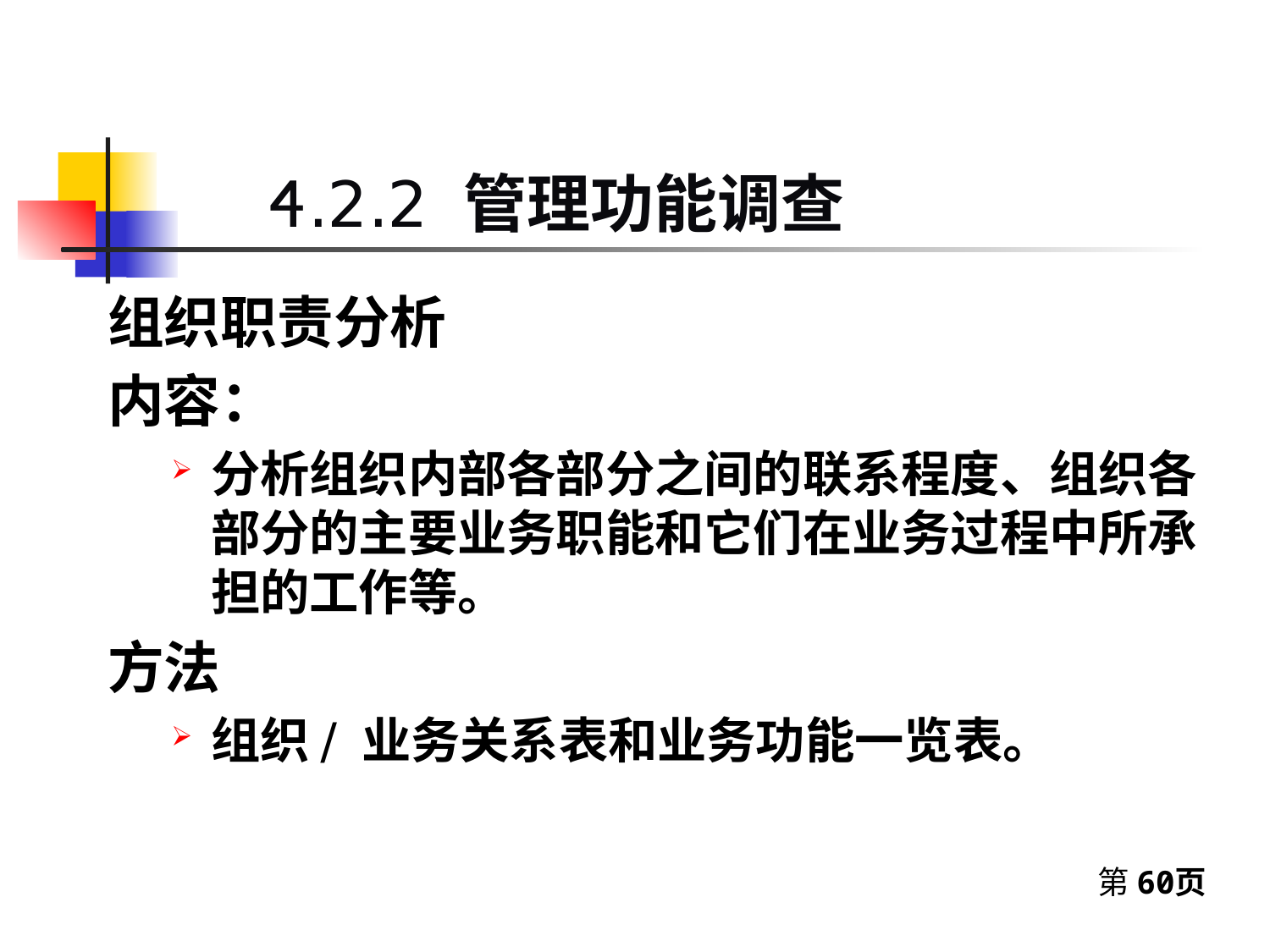

4.2.2 管理功能调查
组织职责分析
内容：
分析组织内部各部分之间的联系程度、组织各部分的主要业务职能和它们在业务过程中所承担的工作等。
方法
组织/业务关系表和业务功能一览表。